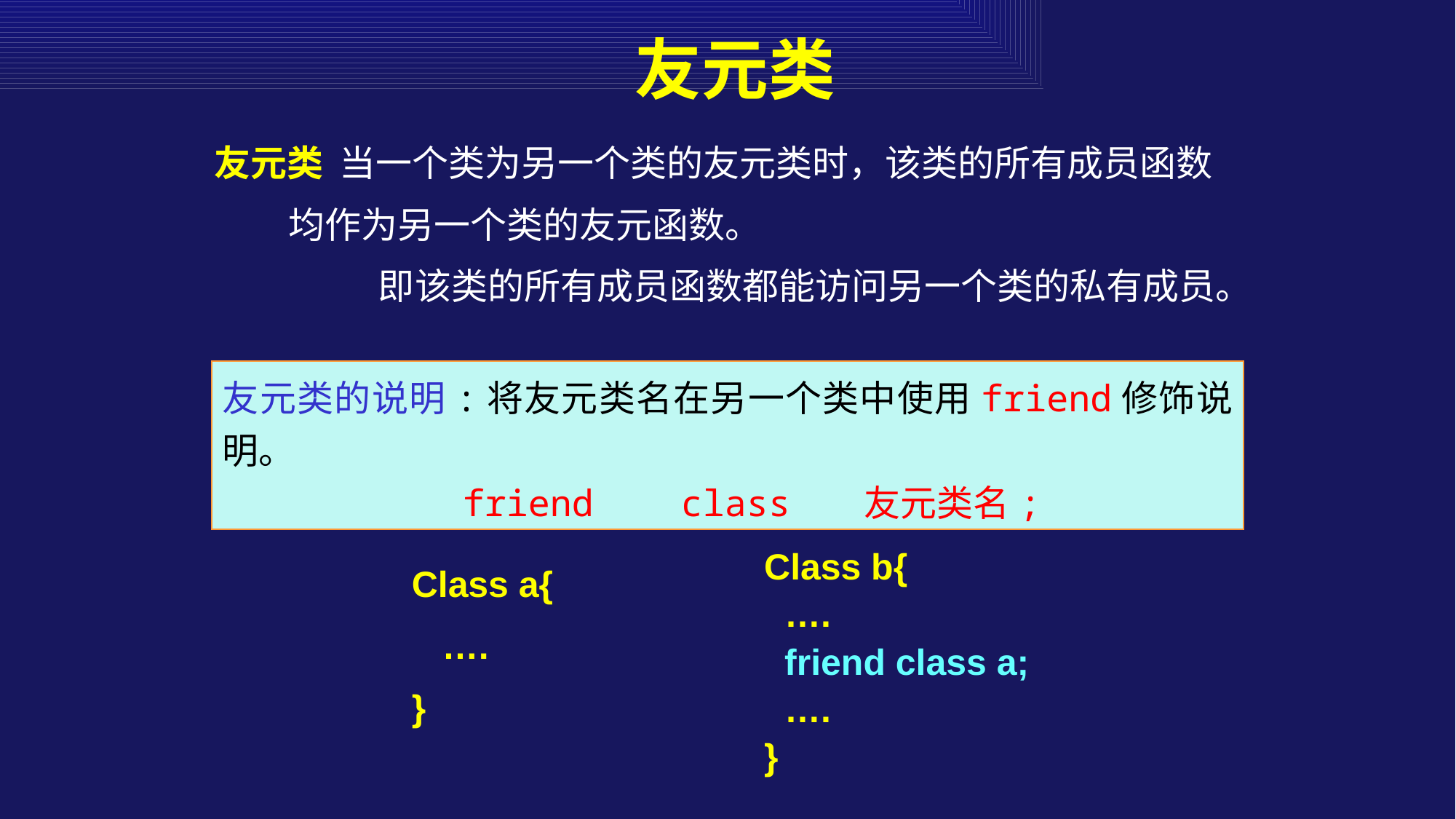

友元类
友元类  当一个类为另一个类的友元类时，该类的所有成员函数
        均作为另一个类的友元函数。
                   即该类的所有成员函数都能访问另一个类的私有成员。

友元类的说明:将友元类名在另一个类中使用friend修饰说明。
           friend    class   友元类名;
Class b{
  ….
  friend class a;
  ….
}
Class a{
   ….
}